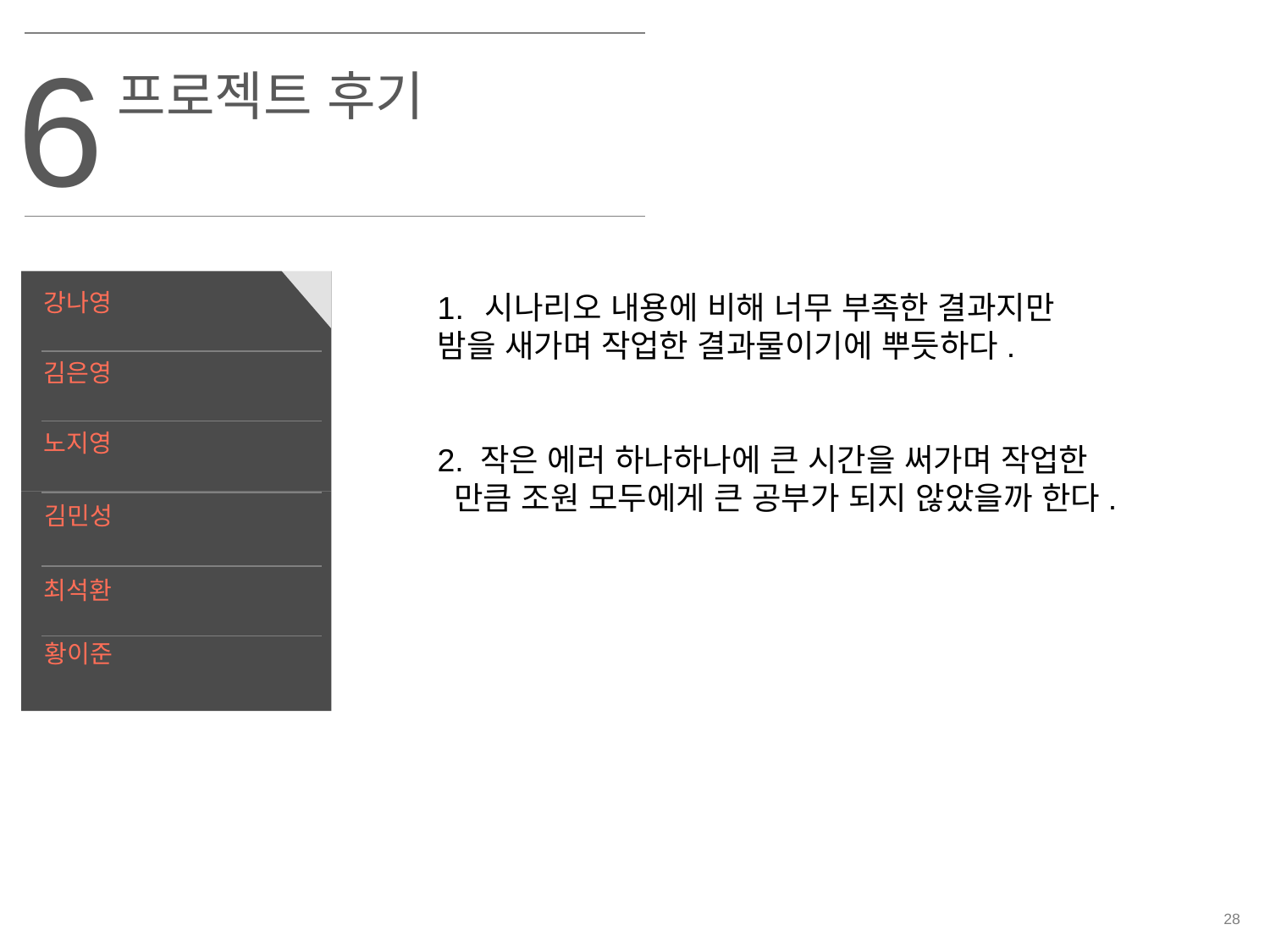

6
프로젝트 후기

강나영
김은영
노지영

김민성

최석환
황이준

시나리오 내용에 비해 너무 부족한 결과지만
밤을 새가며 작업한 결과물이기에 뿌듯하다.

2. 작은 에러 하나하나에 큰 시간을 써가며 작업한
 만큼 조원 모두에게 큰 공부가 되지 않았을까 한다.